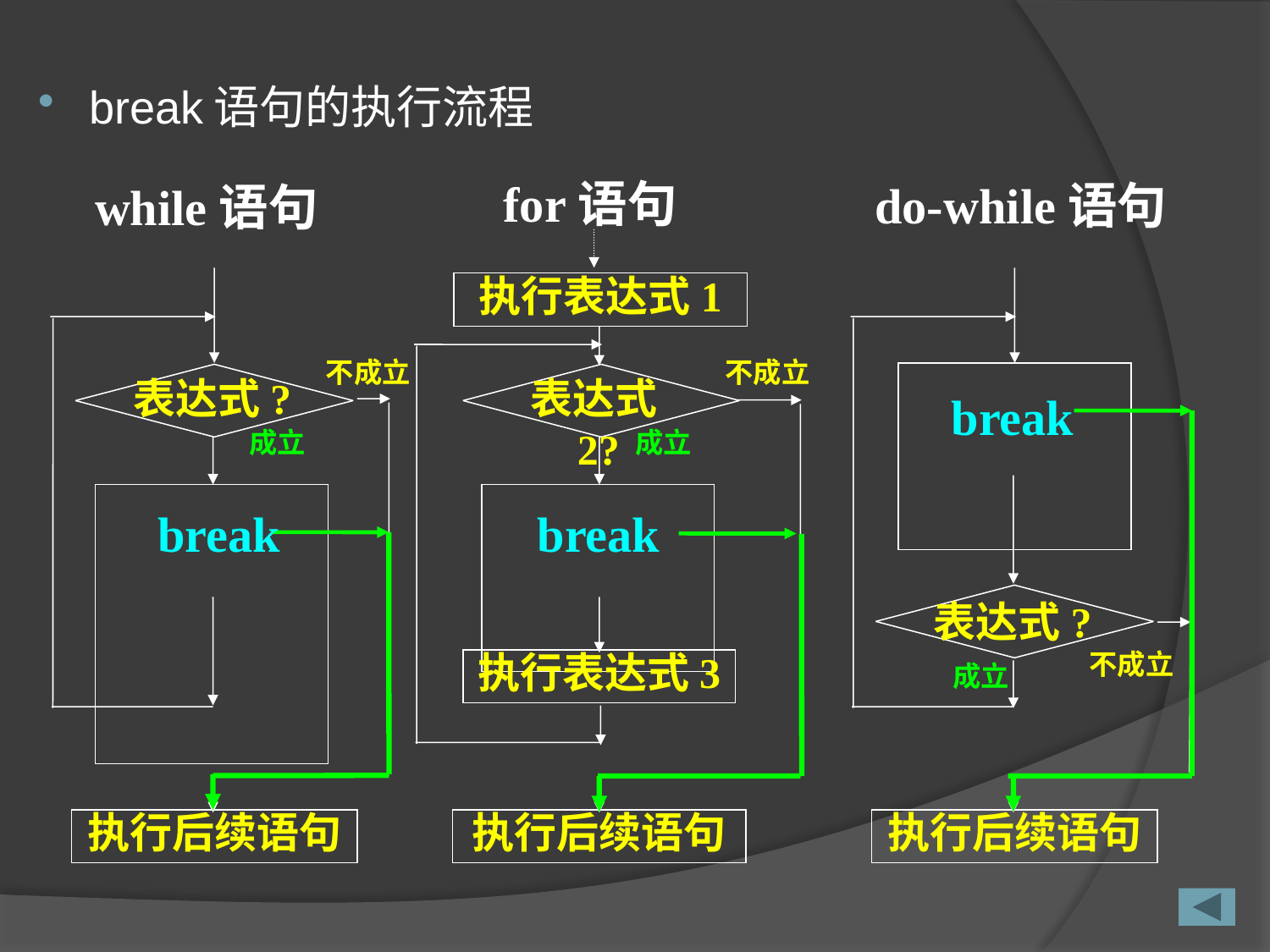

break语句的执行流程
for语句
do-while语句
while语句

执行表达式1

不成立

表达式2?

成立

执行表达式3

执行后续语句

不成立

表达式?

成立

执行后续语句

表达式?

不成立
成立

执行后续语句
break

break
break